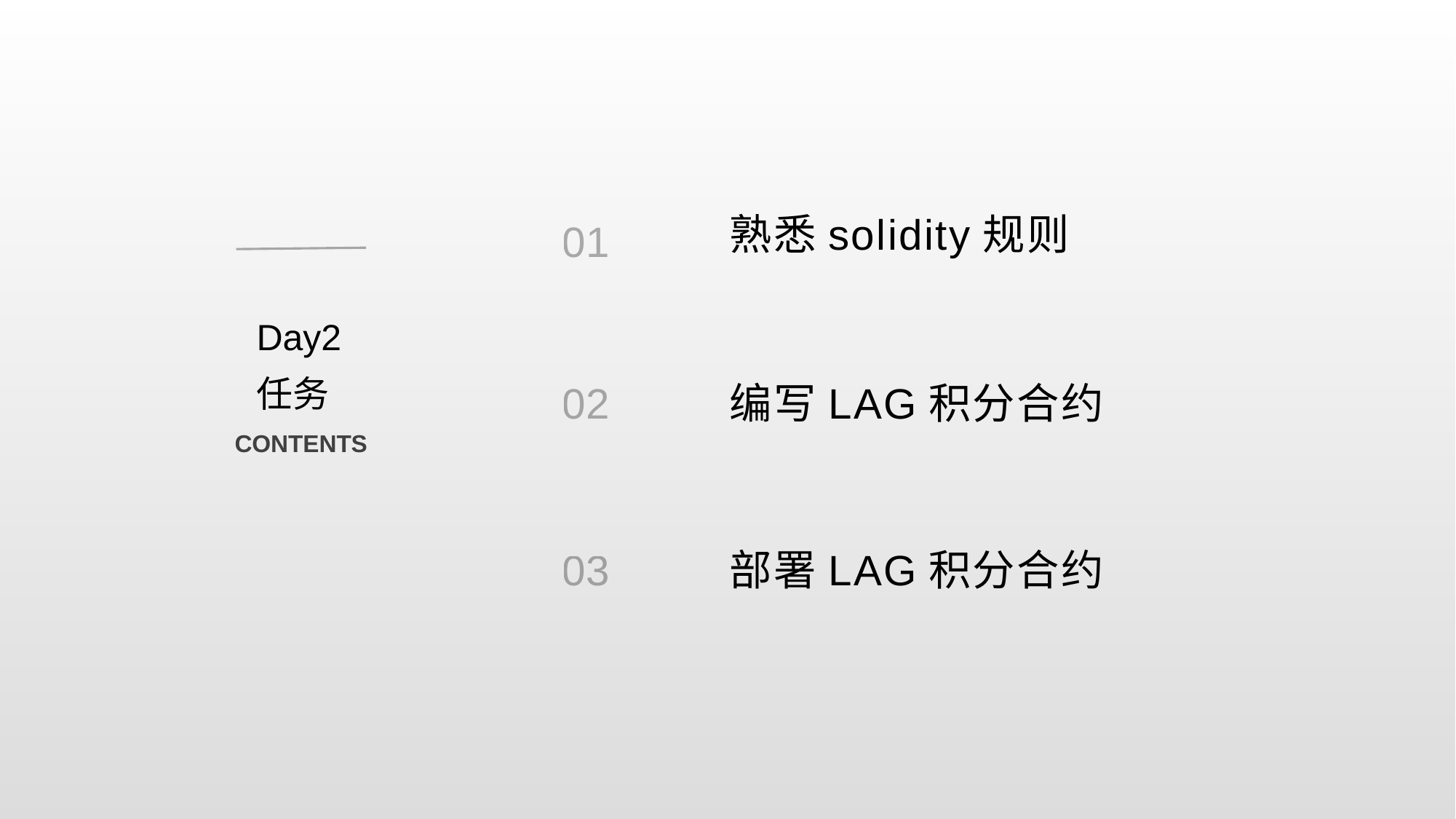

熟悉solidity规则
01
Day2任务
02
编写LAG积分合约
CONTENTS
部署LAG积分合约
03